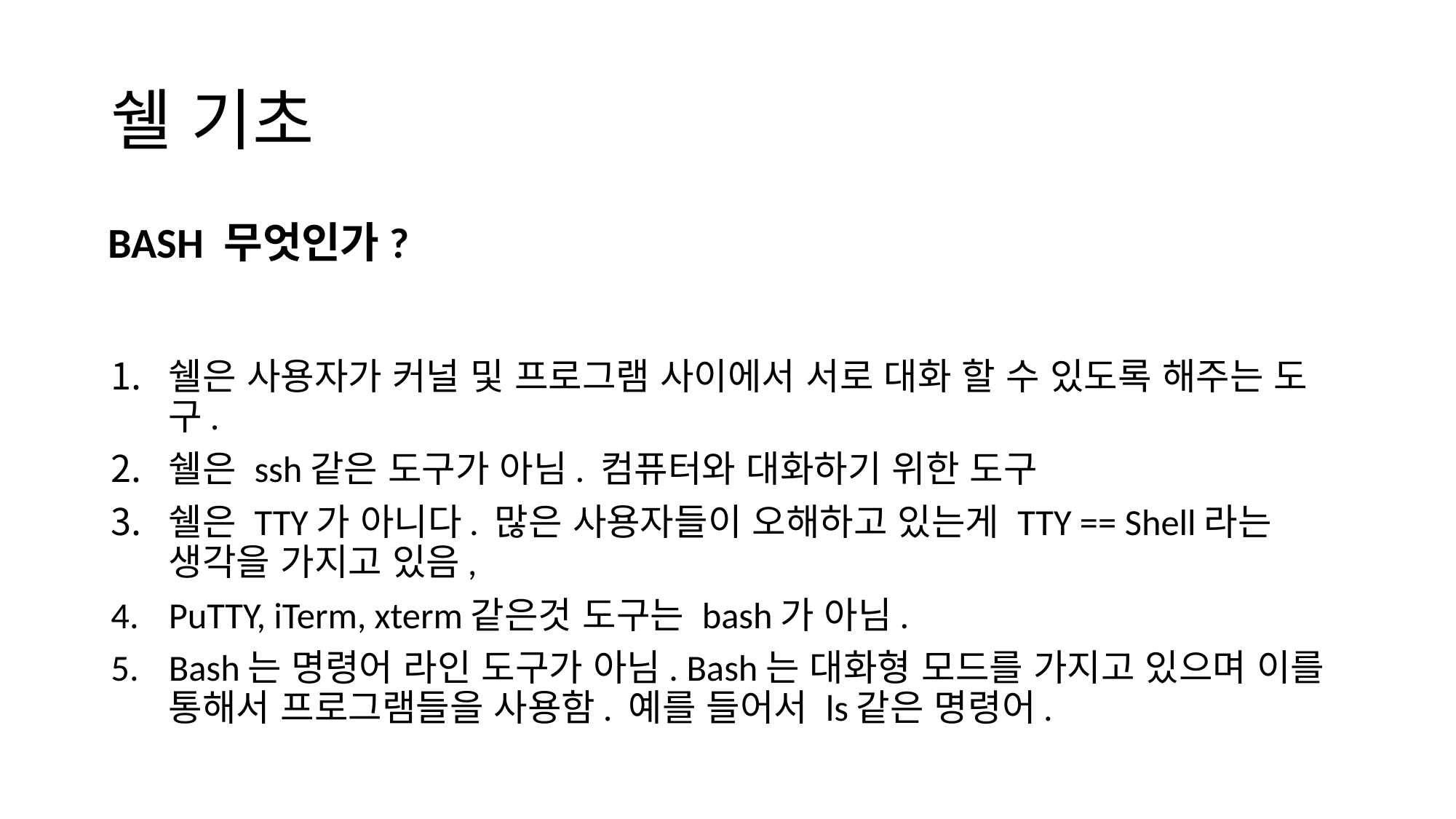

# 쉘 기초
BASH 무엇인가?

쉘은 사용자가 커널 및 프로그램 사이에서 서로 대화 할 수 있도록 해주는 도구.
쉘은 ssh같은 도구가 아님. 컴퓨터와 대화하기 위한 도구
쉘은 TTY가 아니다. 많은 사용자들이 오해하고 있는게 TTY == Shell라는 생각을 가지고 있음,
PuTTY, iTerm, xterm같은것 도구는 bash가 아님.
Bash는 명령어 라인 도구가 아님. Bash는 대화형 모드를 가지고 있으며 이를 통해서 프로그램들을 사용함. 예를 들어서 ls같은 명령어.